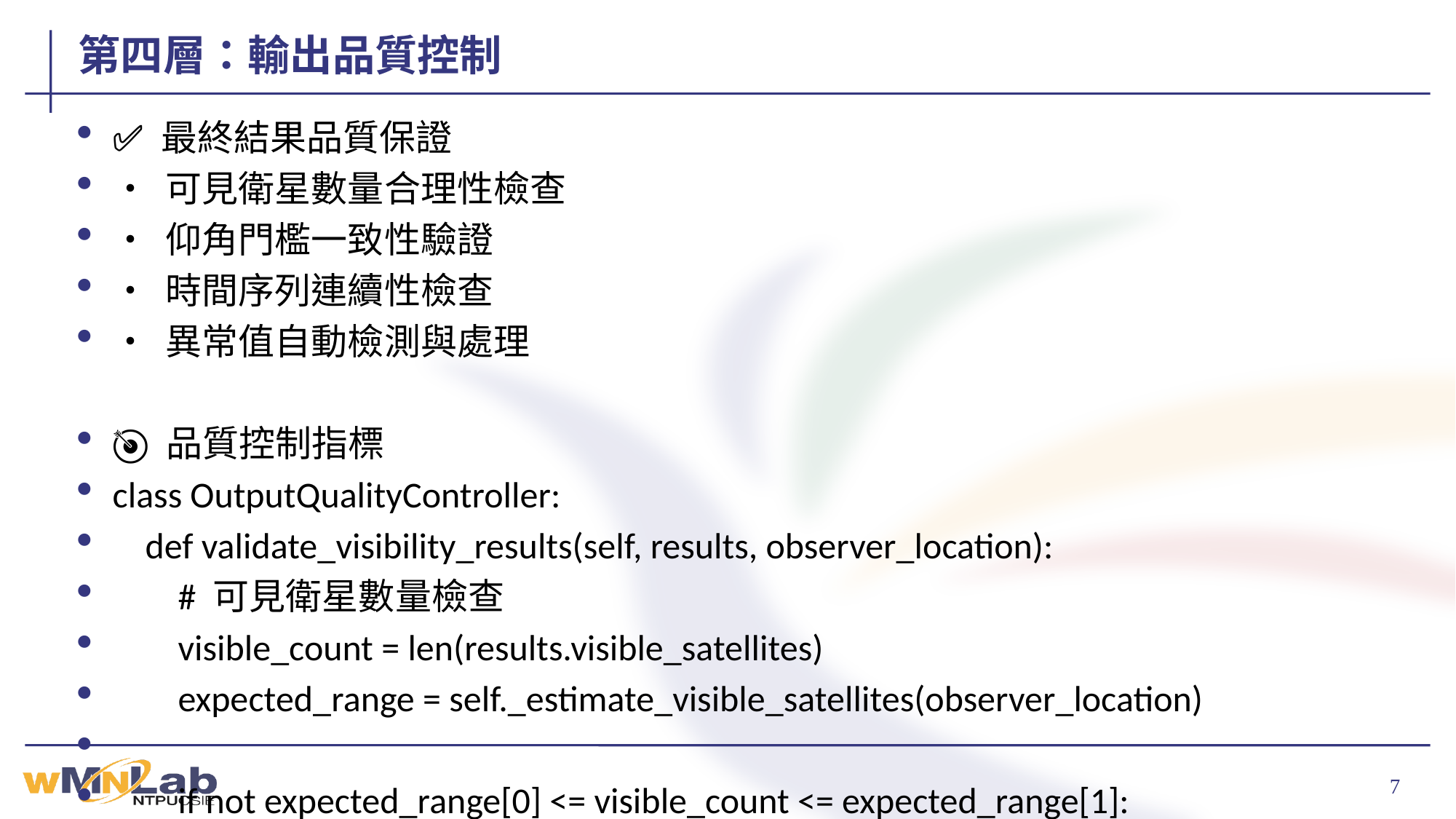

# 第四層：輸出品質控制
✅ 最終結果品質保證
• 可見衛星數量合理性檢查
• 仰角門檻一致性驗證
• 時間序列連續性檢查
• 異常值自動檢測與處理

🎯 品質控制指標
class OutputQualityController:
    def validate_visibility_results(self, results, observer_location):
        # 可見衛星數量檢查
        visible_count = len(results.visible_satellites)
        expected_range = self._estimate_visible_satellites(observer_location)

        if not expected_range[0] <= visible_count <= expected_range[1]:
            self.logger.warning(f"可見衛星數量異常: {visible_count}")

        # 仰角分布檢查
        elevations = [sat.elevation for sat in results.visible_satellites]
        if any(elev < self.MIN_ELEVATION for elev in elevations):
            raise QualityError("存在低於門檻的可見衛星")

    def detect_anomalies(self, time_series_data):
        # 異常值檢測
        for i, data_point in enumerate(time_series_data):
            if self._is_statistical_outlier(data_point, time_series_data):
                self.logger.warning(f"時間點{i}檢測到異常值")
                time_series_data[i] = self._interpolate_value(i, time_series_data)